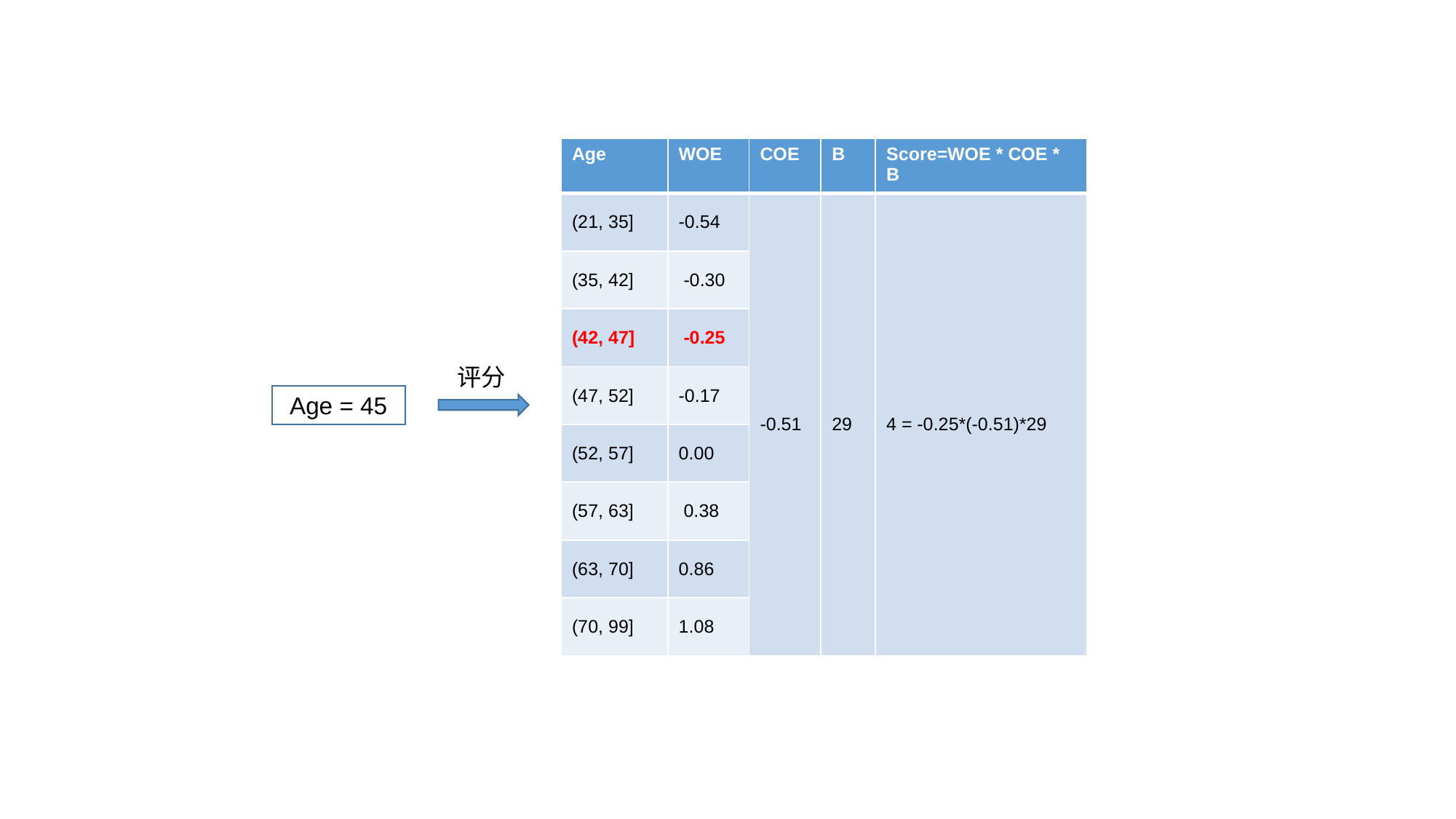

| Age | WOE | COE | B | Score=WOE \* COE \* B |
| --- | --- | --- | --- | --- |
| (21, 35] | -0.54 | -0.51 | 29 | 4 = -0.25\*(-0.51)\*29 |
| (35, 42] | -0.30 |  |  |  |
| (42, 47] | -0.25 |  |  |  |
| (47, 52] | -0.17 |  |  |  |
| (52, 57] | 0.00 |  |  |  |
| (57, 63] | 0.38 |  |  |  |
| (63, 70] | 0.86 |  |  |  |
| (70, 99] | 1.08 |  |  |  |
评分
Age = 45